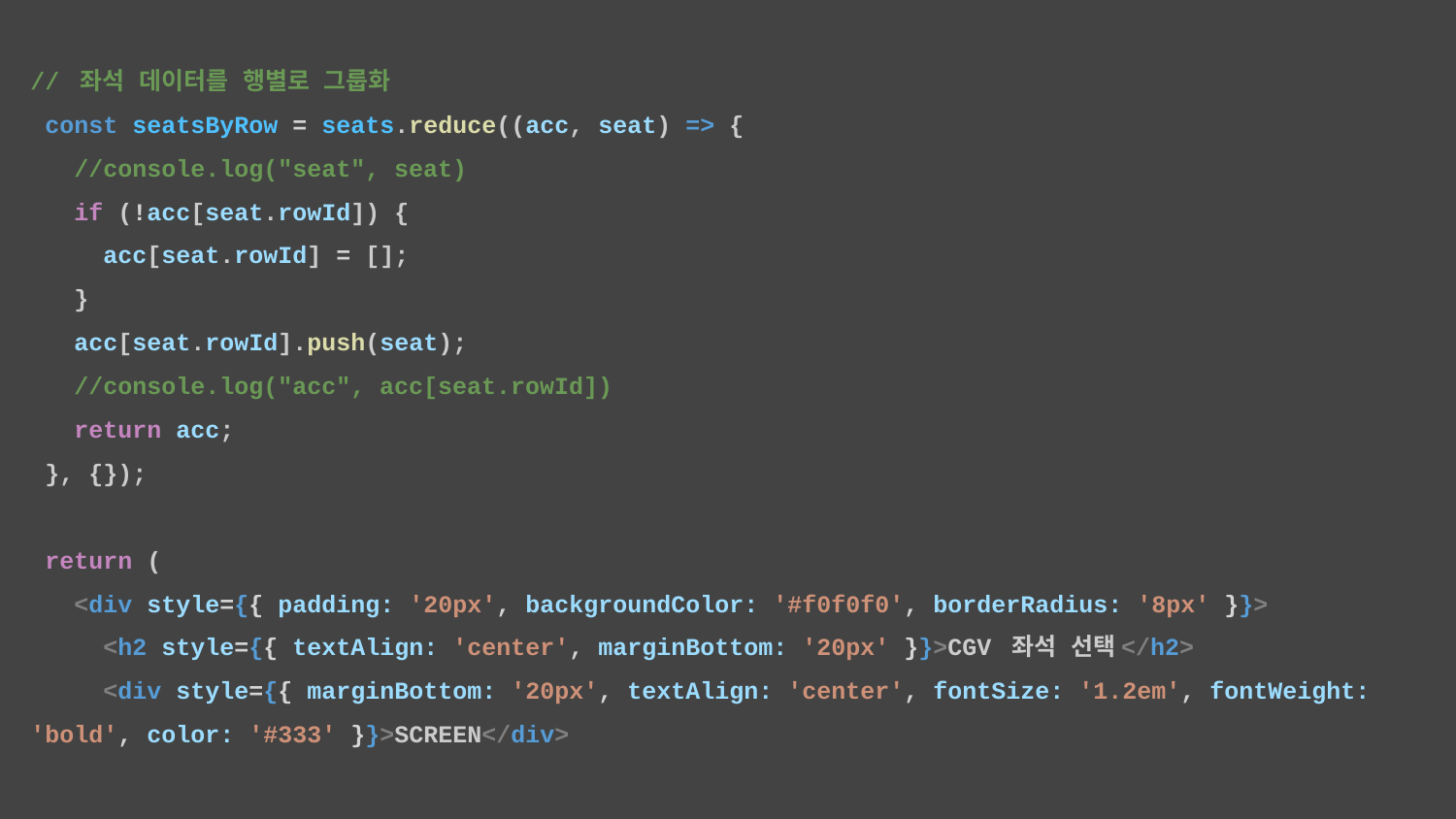

// 좌석 데이터를 행별로 그룹화
 const seatsByRow = seats.reduce((acc, seat) => {
   //console.log("seat", seat)
   if (!acc[seat.rowId]) {
     acc[seat.rowId] = [];
   }
   acc[seat.rowId].push(seat);
   //console.log("acc", acc[seat.rowId])
   return acc;
 }, {});

 return (
   <div style={{ padding: '20px', backgroundColor: '#f0f0f0', borderRadius: '8px' }}>
     <h2 style={{ textAlign: 'center', marginBottom: '20px' }}>CGV 좌석 선택</h2>
     <div style={{ marginBottom: '20px', textAlign: 'center', fontSize: '1.2em', fontWeight: 'bold', color: '#333' }}>SCREEN</div>